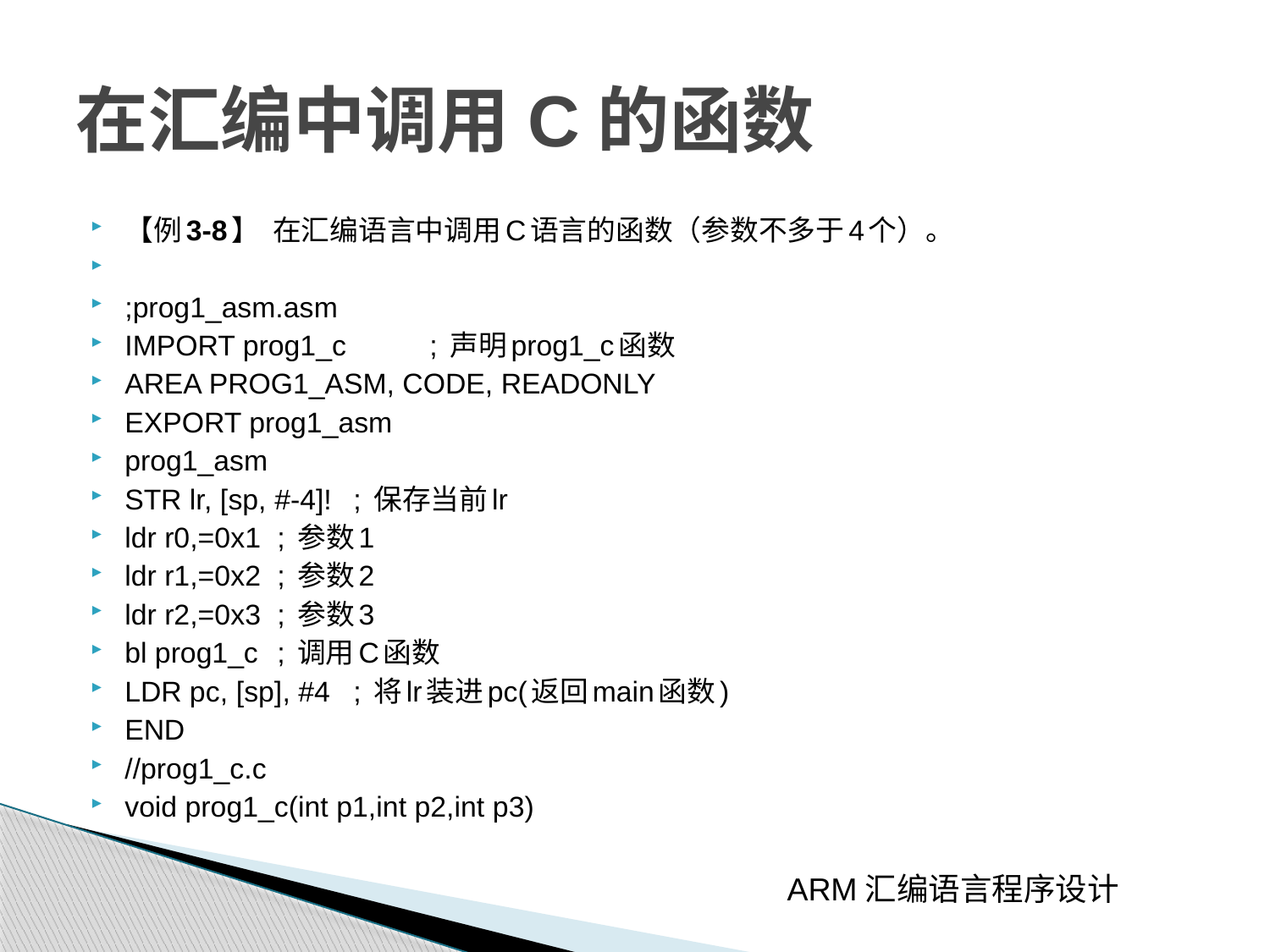

# 在汇编中调用C的函数
【例3-8】  在汇编语言中调用C语言的函数（参数不多于4个）。

;prog1_asm.asm
IMPORT prog1_c 	; 声明prog1_c函数
AREA PROG1_ASM, CODE, READONLY
EXPORT prog1_asm
prog1_asm
STR lr, [sp, #-4]! 	; 保存当前lr
ldr r0,=0x1 	; 参数1
ldr r1,=0x2 	; 参数2
ldr r2,=0x3 	; 参数3
bl prog1_c 	; 调用C函数
LDR pc, [sp], #4 	; 将lr装进pc(返回main函数)
END
//prog1_c.c
void prog1_c(int p1,int p2,int p3)

         ARM汇编语言程序设计